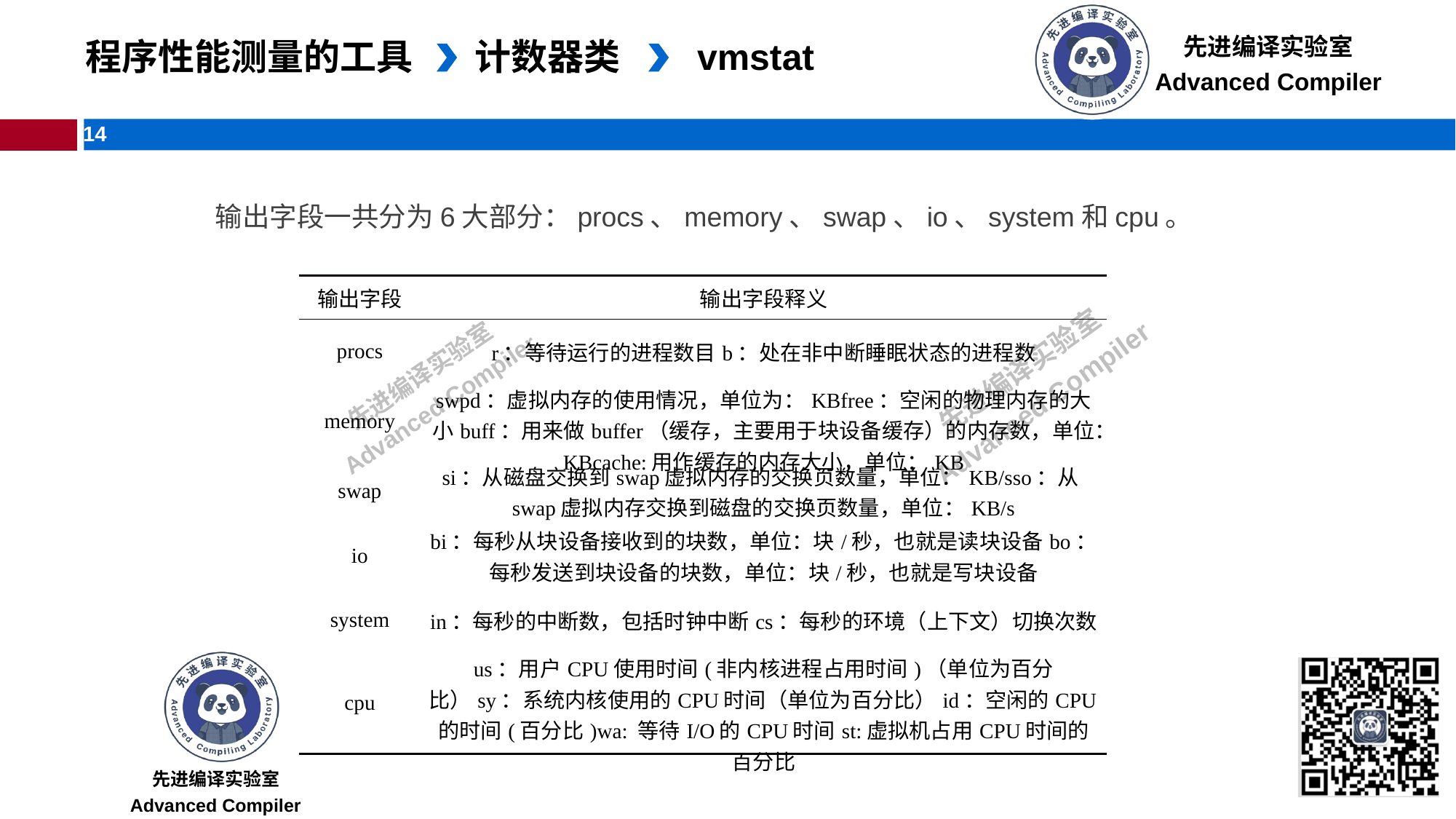

程序性能测量的工具
计数器类
vmstat

输出字段一共分为6大部分：procs、memory、swap、io、system和cpu。
| 输出字段 | 输出字段释义 |
| --- | --- |
| procs | r：等待运行的进程数目b：处在非中断睡眠状态的进程数 |
| memory | swpd：虚拟内存的使用情况，单位为：KBfree：空闲的物理内存的大小buff：用来做buffer（缓存，主要用于块设备缓存）的内存数，单位：KBcache:用作缓存的内存大小，单位：KB |
| swap | si：从磁盘交换到swap虚拟内存的交换页数量，单位：KB/sso：从swap虚拟内存交换到磁盘的交换页数量，单位：KB/s |
| io | bi：每秒从块设备接收到的块数，单位：块/秒，也就是读块设备bo：每秒发送到块设备的块数，单位：块/秒，也就是写块设备 |
| system | in：每秒的中断数，包括时钟中断cs：每秒的环境（上下文）切换次数 |
| cpu | us：用户CPU使用时间(非内核进程占用时间)（单位为百分比）sy：系统内核使用的CPU时间（单位为百分比）id：空闲的CPU的时间(百分比)wa: 等待I/O的CPU时间st:虚拟机占用CPU时间的百分比 |